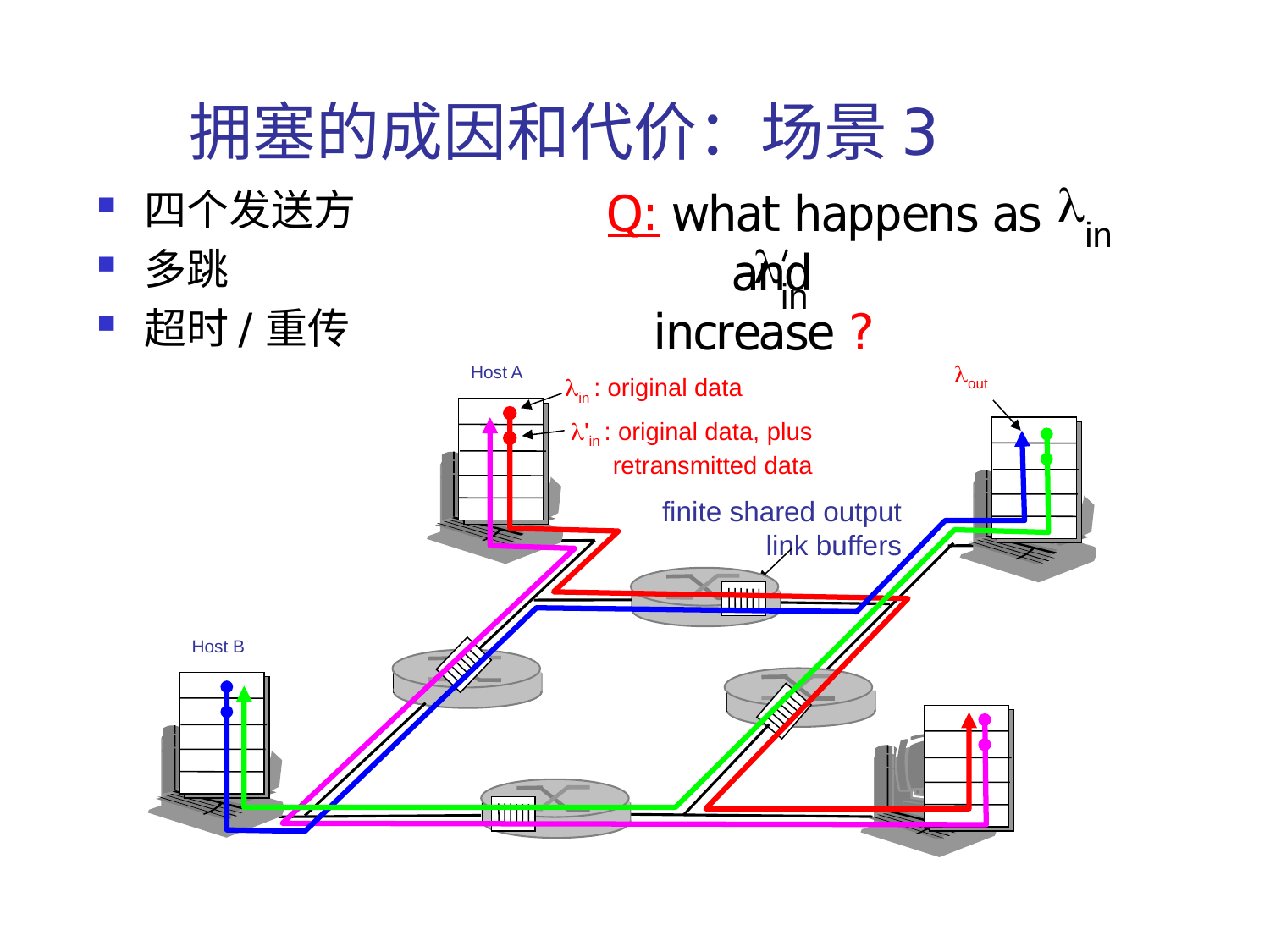

# 拥塞的成因和代价：场景3
λ
in
Q: what happens as      and     increase ?
四个发送方
多跳
超时/重传

λ
in

λout
Host A

λin : original data

λ'in : original data, plus retransmitted data

finite shared output link buffers

Host B